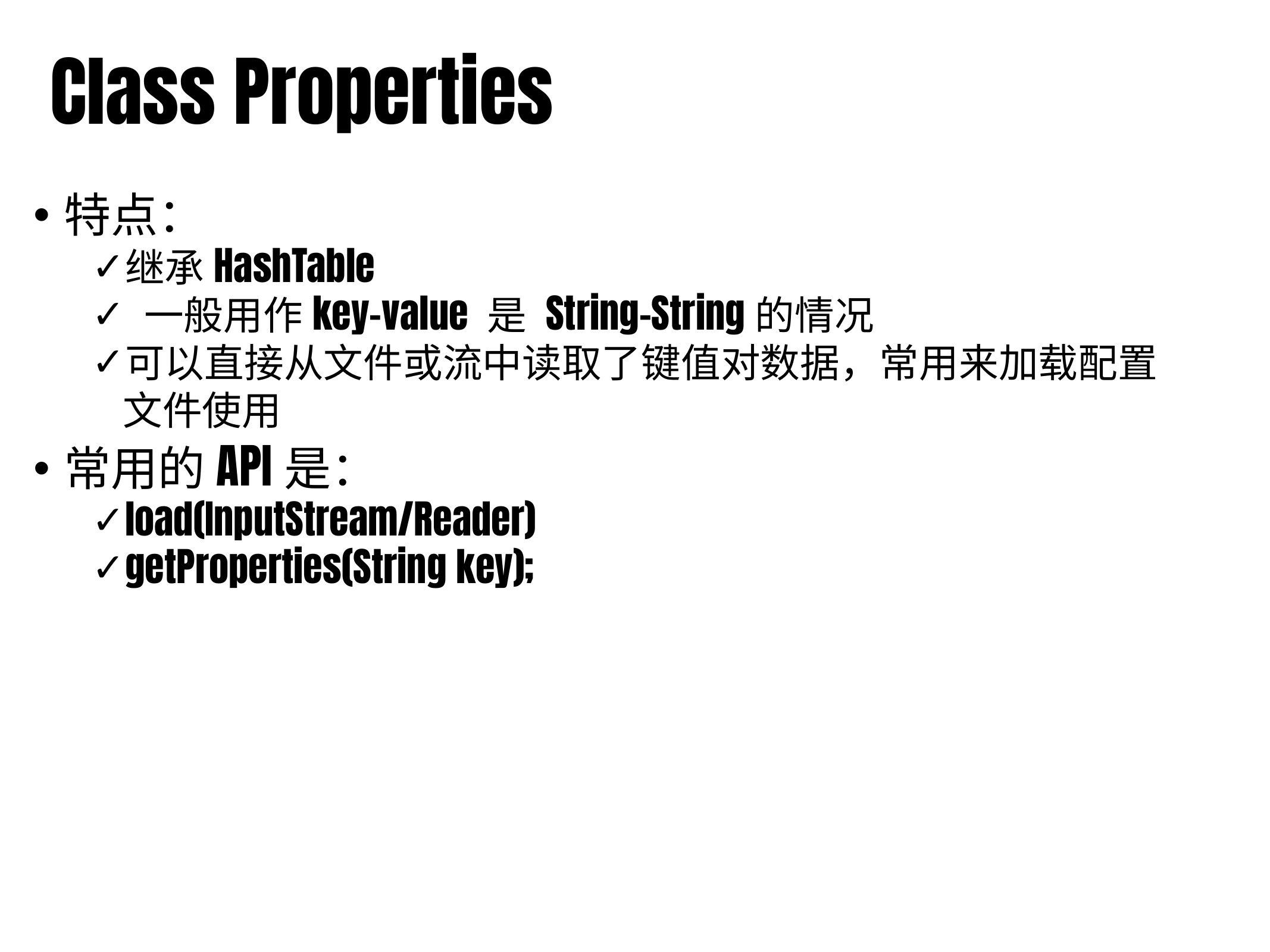

# Class Properties
特点：
继承HashTable
 一般用作key-value 是 String-String的情况
可以直接从文件或流中读取了键值对数据，常用来加载配置文件使用
常用的API是：
load(InputStream/Reader)
getProperties(String key);
10